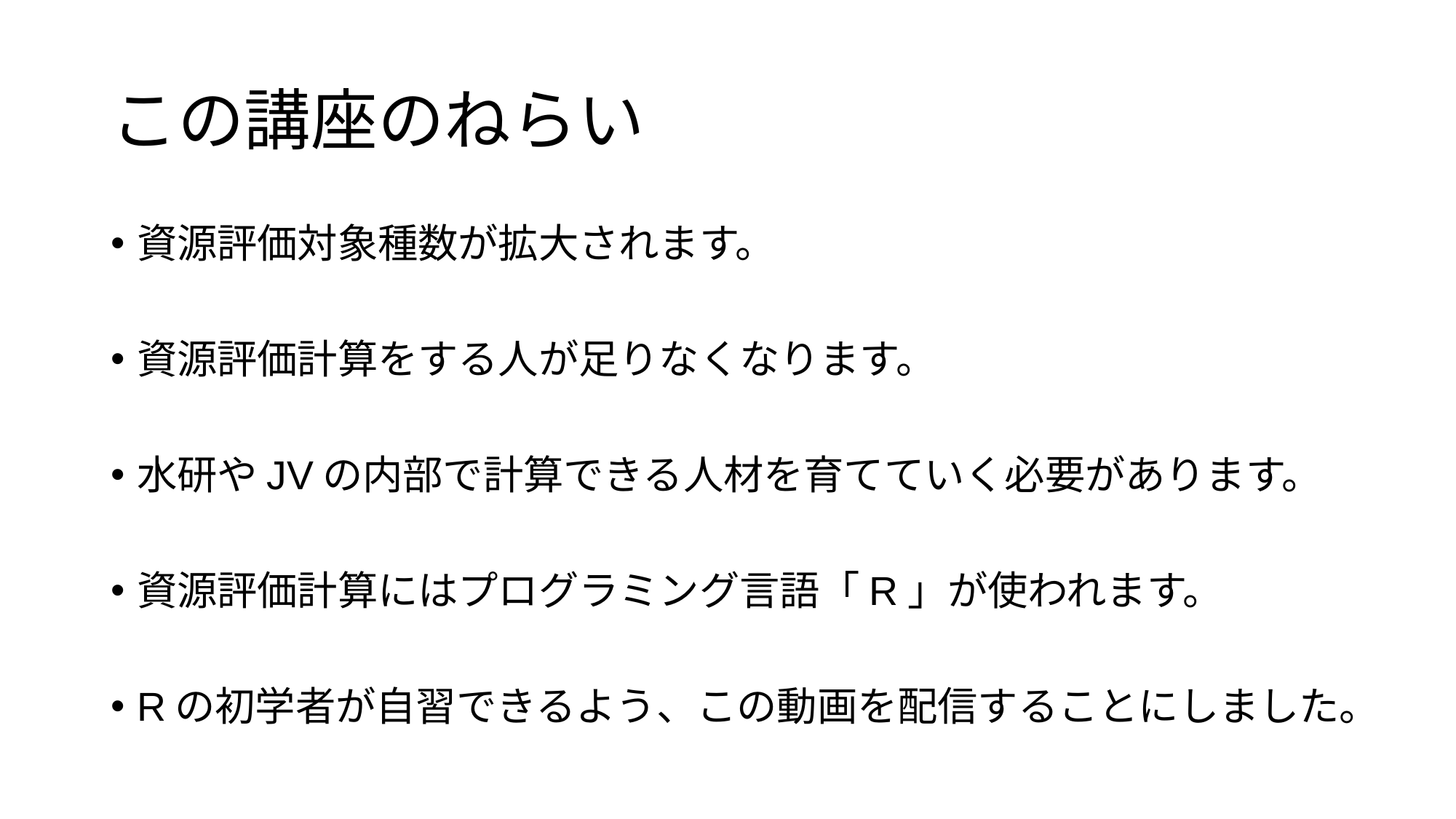

# この講座のねらい
資源評価対象種数が拡大されます。

資源評価計算をする人が足りなくなります。

水研やJVの内部で計算できる人材を育てていく必要があります。

資源評価計算にはプログラミング言語「R」が使われます。

Rの初学者が自習できるよう、この動画を配信することにしました。